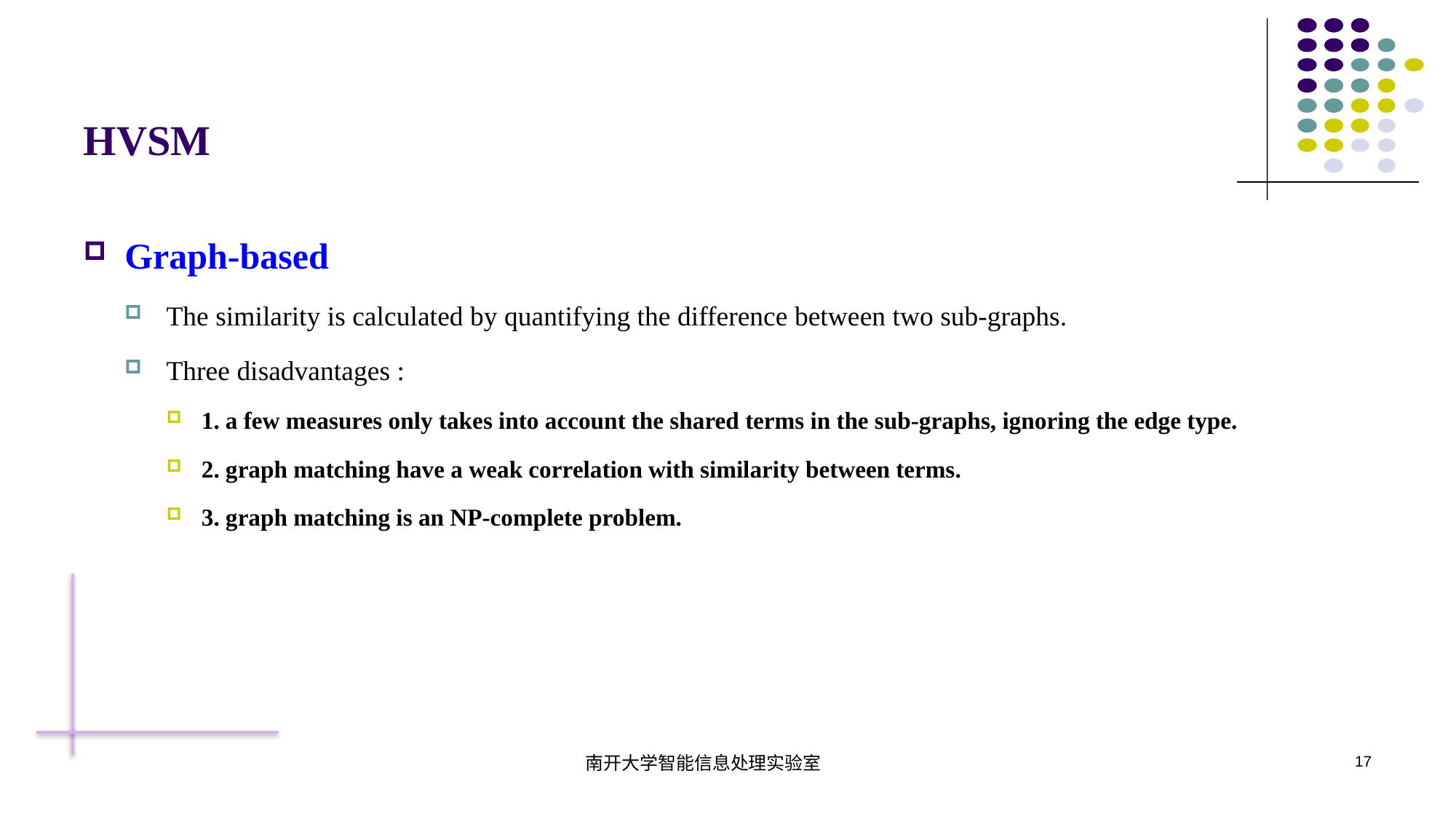

# HVSM
Graph-based
The similarity is calculated by quantifying the difference between two sub-graphs.
Three disadvantages :
1. a few measures only takes into account the shared terms in the sub-graphs, ignoring the edge type.
2. graph matching have a weak correlation with similarity between terms.
3. graph matching is an NP-complete problem.
南开大学智能信息处理实验室
17